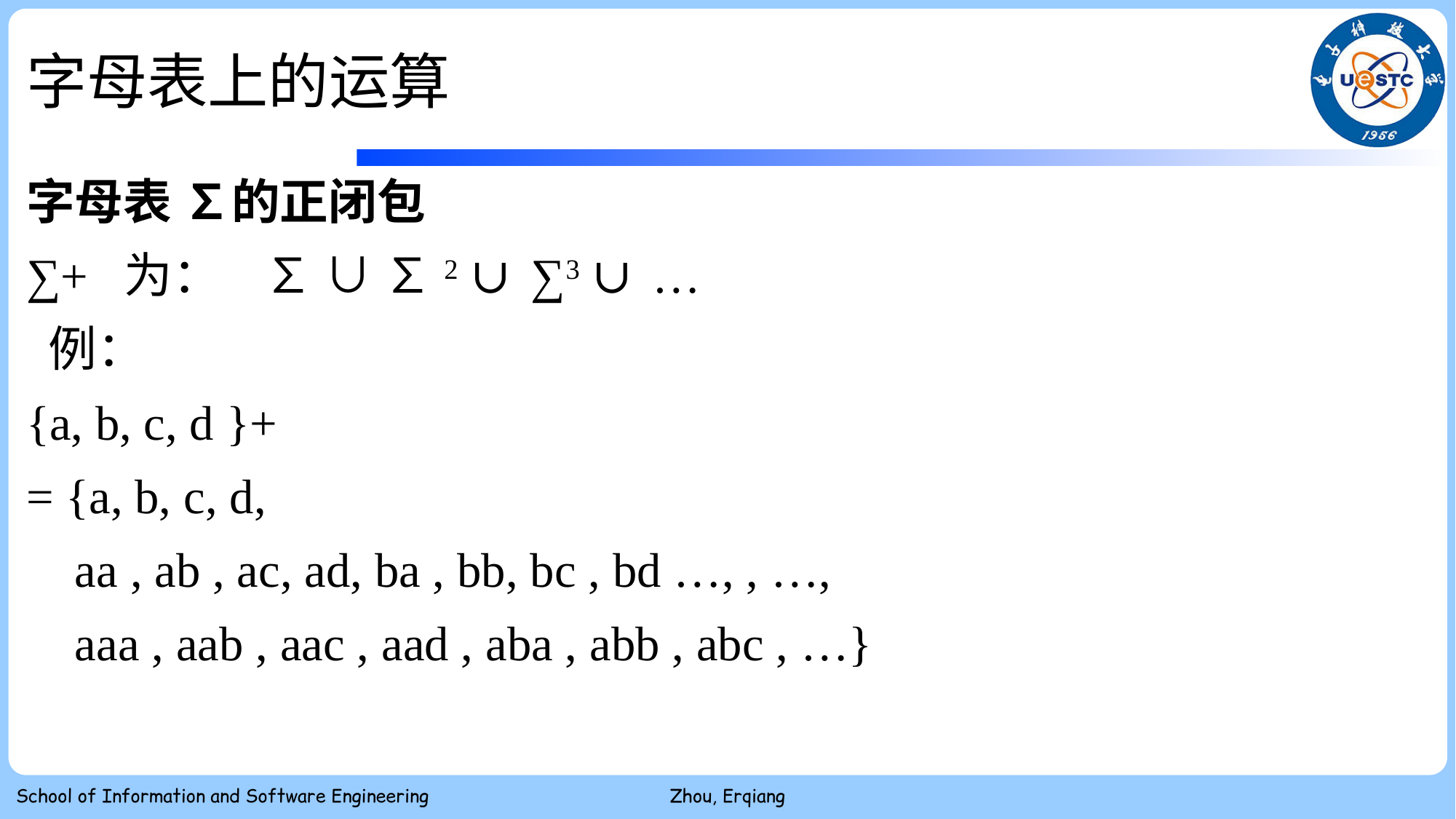

# 字母表上的运算
字母表 ∑的正闭包
∑+  为：    ∑ ∪ ∑2 ∪ ∑3 ∪ …
​ 例：
{a, b, c, d }+
= {a, b, c, d,
    aa , ab , ac, ad, ba , bb, bc , bd …, , …,
    aaa , aab , aac , aad , aba , abb , abc , …}
School of Information and Software Engineering
Zhou, Erqiang
7